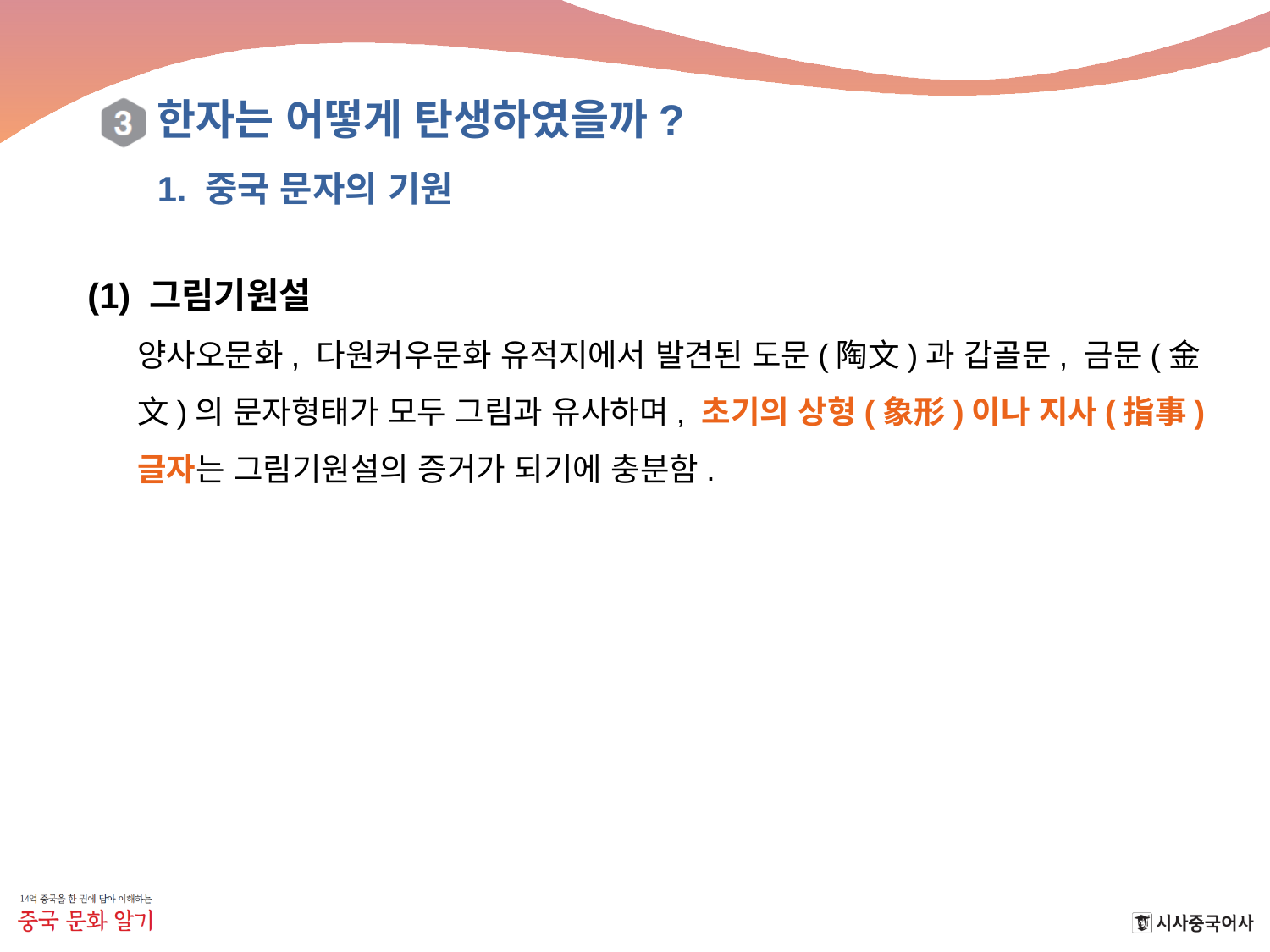

(1) 그림기원설
양사오문화, 다원커우문화 유적지에서 발견된 도문(陶文)과 갑골문, 금문(金文)의 문자형태가 모두 그림과 유사하며, 초기의 상형(象形)이나 지사(指事) 글자는 그림기원설의 증거가 되기에 충분함.